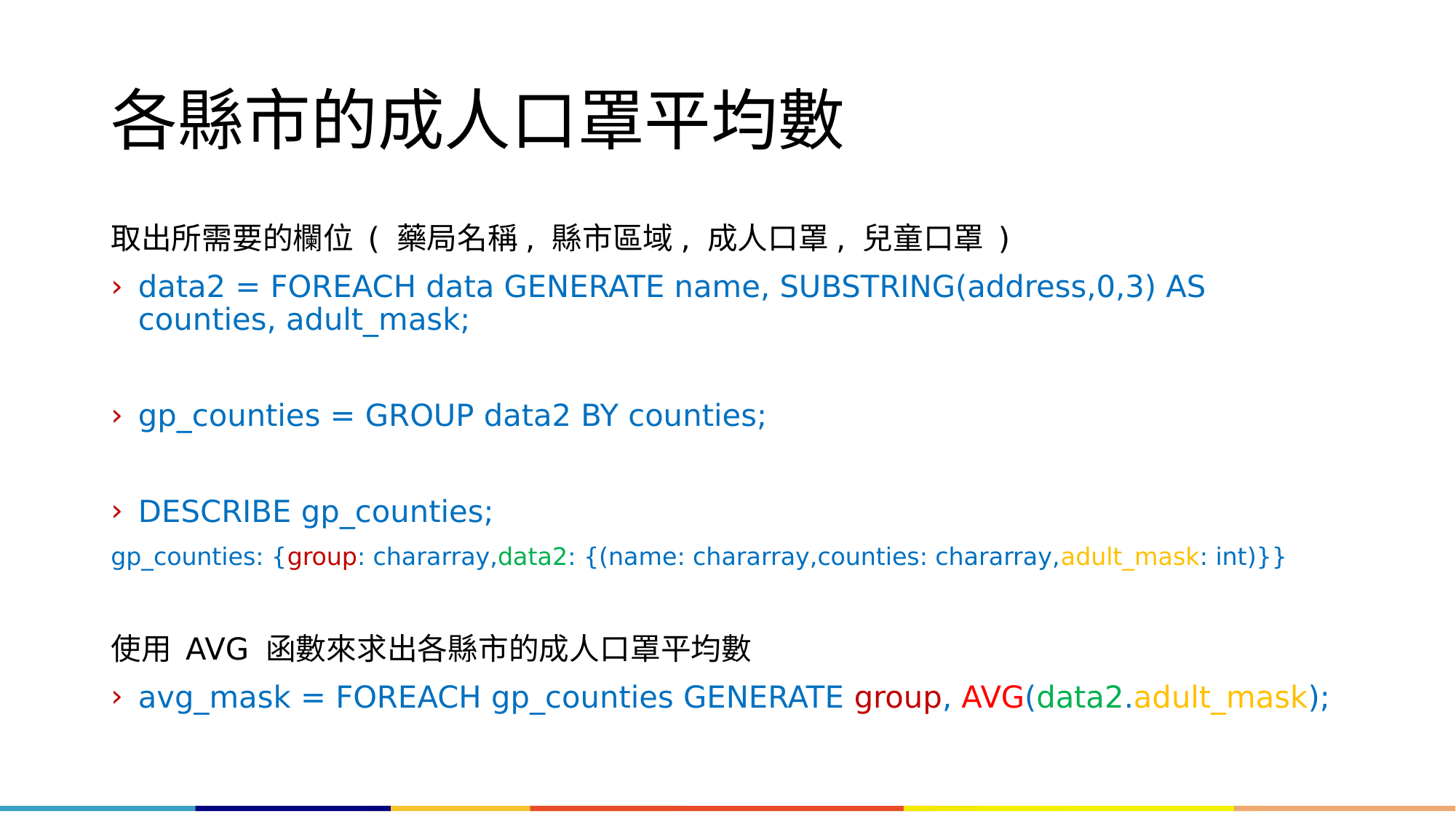

# 各縣市的成人口罩平均數
取出所需要的欄位 ( 藥局名稱, 縣市區域, 成人口罩, 兒童口罩 )
data2 = FOREACH data GENERATE name, SUBSTRING(address,0,3) AS counties, adult_mask;

gp_counties = GROUP data2 BY counties;

DESCRIBE gp_counties;
gp_counties: {group: chararray,data2: {(name: chararray,counties: chararray,adult_mask: int)}}

使用 AVG 函數來求出各縣市的成人口罩平均數
avg_mask = FOREACH gp_counties GENERATE group, AVG(data2.adult_mask);